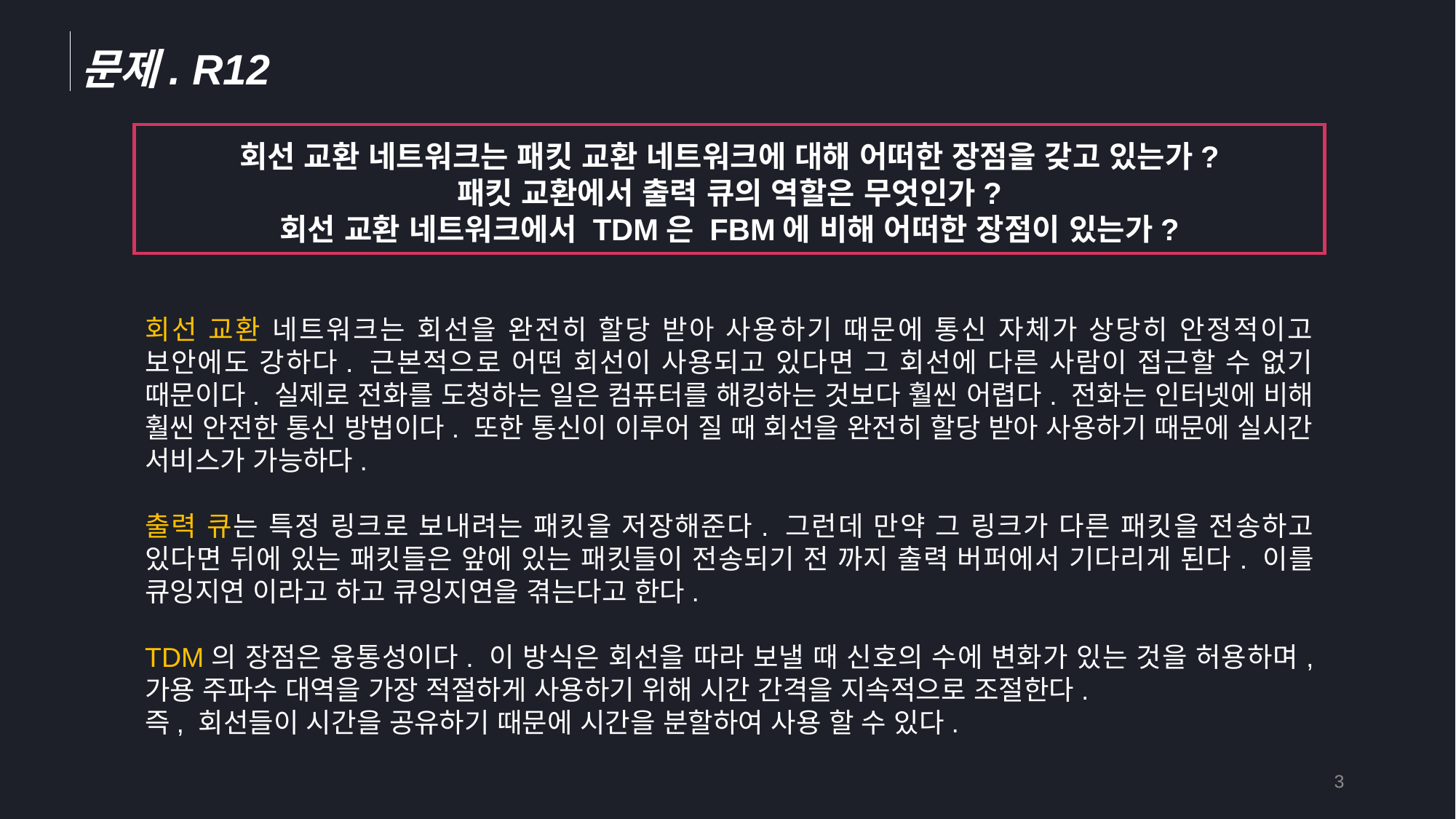

문제. R12

회선 교환 네트워크는 패킷 교환 네트워크에 대해 어떠한 장점을 갖고 있는가?
패킷 교환에서 출력 큐의 역할은 무엇인가?
회선 교환 네트워크에서 TDM은 FBM에 비해 어떠한 장점이 있는가?
회선 교환 네트워크는 회선을 완전히 할당 받아 사용하기 때문에 통신 자체가 상당히 안정적이고 보안에도 강하다. 근본적으로 어떤 회선이 사용되고 있다면 그 회선에 다른 사람이 접근할 수 없기 때문이다. 실제로 전화를 도청하는 일은 컴퓨터를 해킹하는 것보다 훨씬 어렵다. 전화는 인터넷에 비해 훨씬 안전한 통신 방법이다. 또한 통신이 이루어 질 때 회선을 완전히 할당 받아 사용하기 때문에 실시간 서비스가 가능하다.

출력 큐는 특정 링크로 보내려는 패킷을 저장해준다. 그런데 만약 그 링크가 다른 패킷을 전송하고 있다면 뒤에 있는 패킷들은 앞에 있는 패킷들이 전송되기 전 까지 출력 버퍼에서 기다리게 된다. 이를 큐잉지연 이라고 하고 큐잉지연을 겪는다고 한다.

TDM의 장점은 융통성이다. 이 방식은 회선을 따라 보낼 때 신호의 수에 변화가 있는 것을 허용하며, 가용 주파수 대역을 가장 적절하게 사용하기 위해 시간 간격을 지속적으로 조절한다.
즉, 회선들이 시간을 공유하기 때문에 시간을 분할하여 사용 할 수 있다.
3